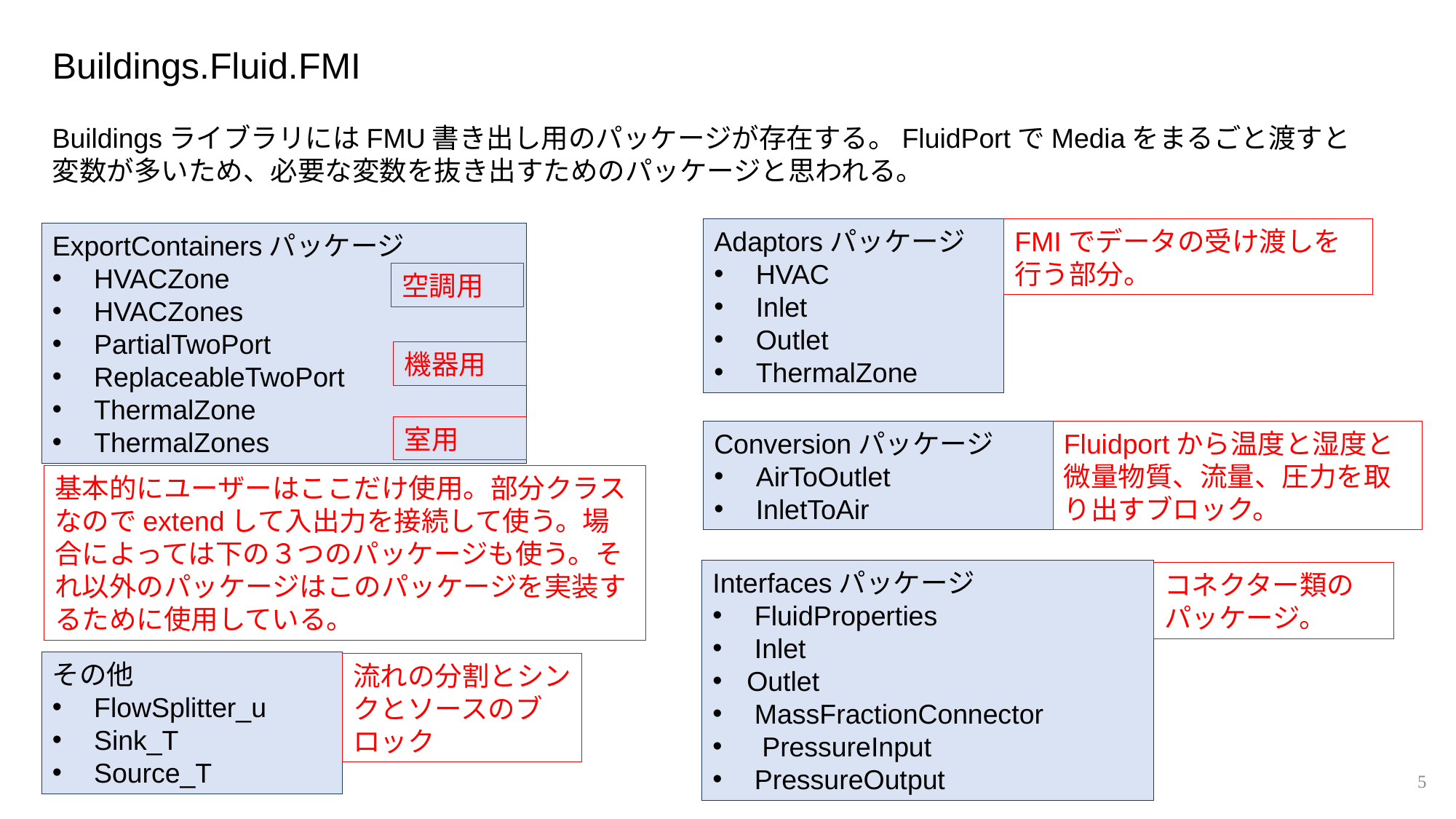

Buildings.Fluid.FMI
BuildingsライブラリにはFMU書き出し用のパッケージが存在する。FluidPortでMediaをまるごと渡すと変数が多いため、必要な変数を抜き出すためのパッケージと思われる。
Adaptorsパッケージ
 HVAC
 Inlet
 Outlet
 ThermalZone
FMIでデータの受け渡しを行う部分。
ExportContainersパッケージ
 HVACZone
 HVACZones
 PartialTwoPort
 ReplaceableTwoPort
 ThermalZone
 ThermalZones
空調用
機器用
室用
Conversionパッケージ
 AirToOutlet
 InletToAir
Fluidportから温度と湿度と微量物質、流量、圧力を取り出すブロック。
基本的にユーザーはここだけ使用。部分クラスなのでextendして入出力を接続して使う。場合によっては下の３つのパッケージも使う。それ以外のパッケージはこのパッケージを実装するために使用している。
Interfacesパッケージ
 FluidProperties
 Inlet
Outlet
 MassFractionConnector
  PressureInput
 PressureOutput
コネクター類のパッケージ。
その他
 FlowSplitter_u
 Sink_T
 Source_T
流れの分割とシンクとソースのブロック
5